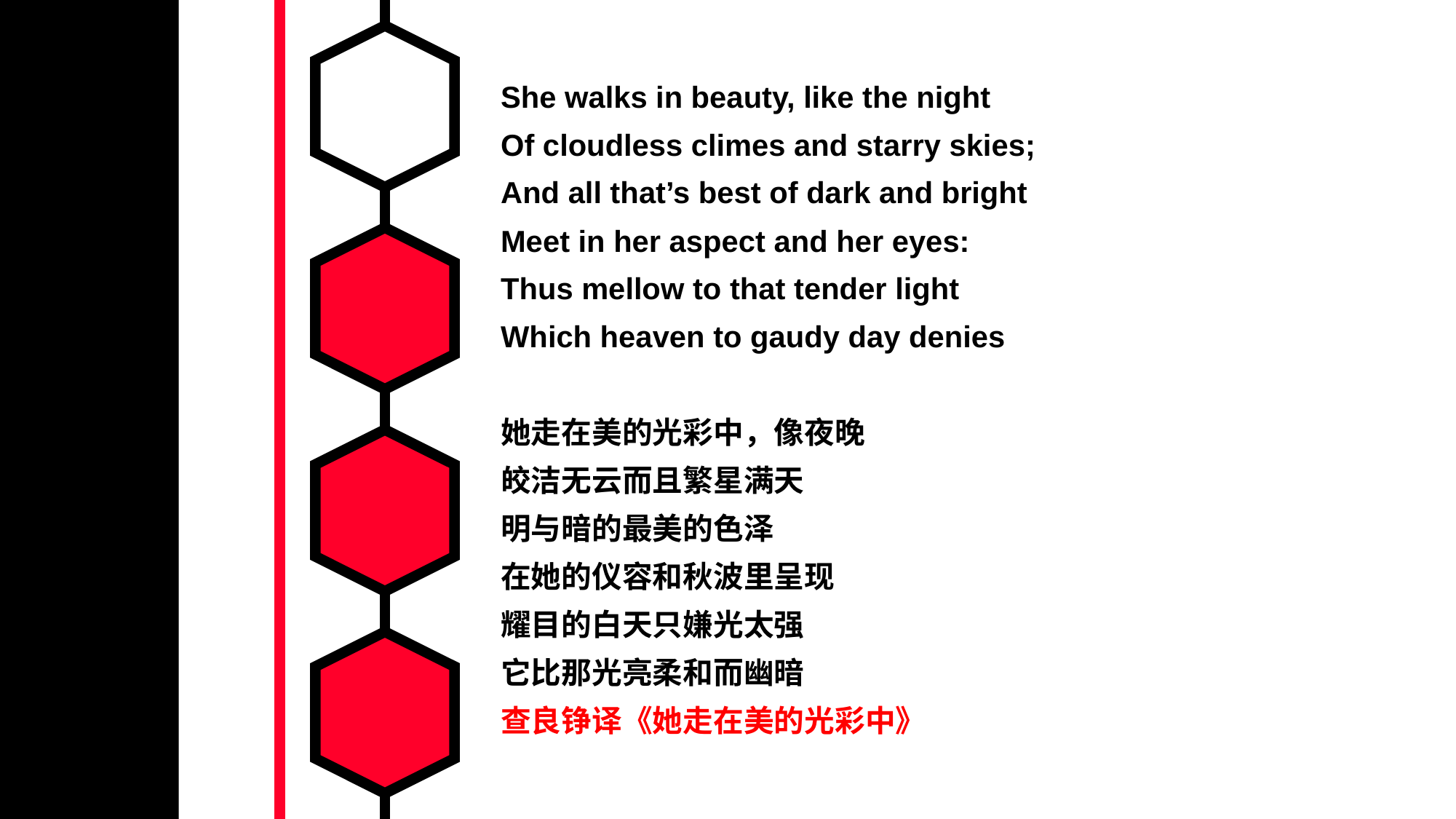

#

She walks in beauty, like the night
Of cloudless climes and starry skies;
And all that’s best of dark and bright
Meet in her aspect and her eyes:
Thus mellow to that tender light
Which heaven to gaudy day denies

她走在美的光彩中，像夜晚
皎洁无云而且繁星满天
明与暗的最美的色泽
在她的仪容和秋波里呈现
耀目的白天只嫌光太强
它比那光亮柔和而幽暗
查良铮译《她走在美的光彩中》